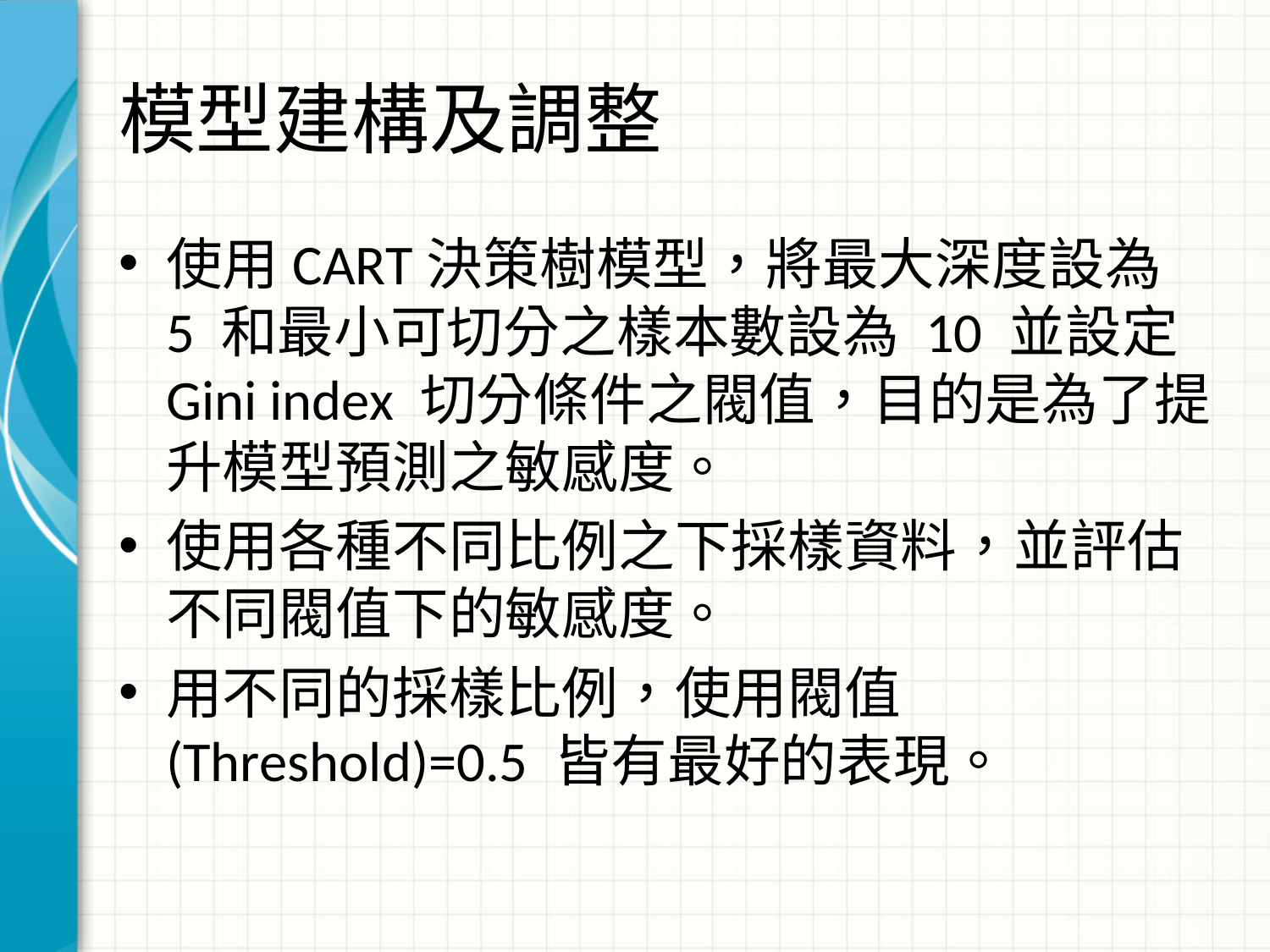

# 模型建構及調整
使用CART決策樹模型，將最大深度設為 5 和最小可切分之樣本數設為 10 並設定 Gini index 切分條件之閥值，目的是為了提升模型預測之敏感度。
使用各種不同比例之下採樣資料，並評估不同閥值下的敏感度。
用不同的採樣比例，使用閥值(Threshold)=0.5 皆有最好的表現。